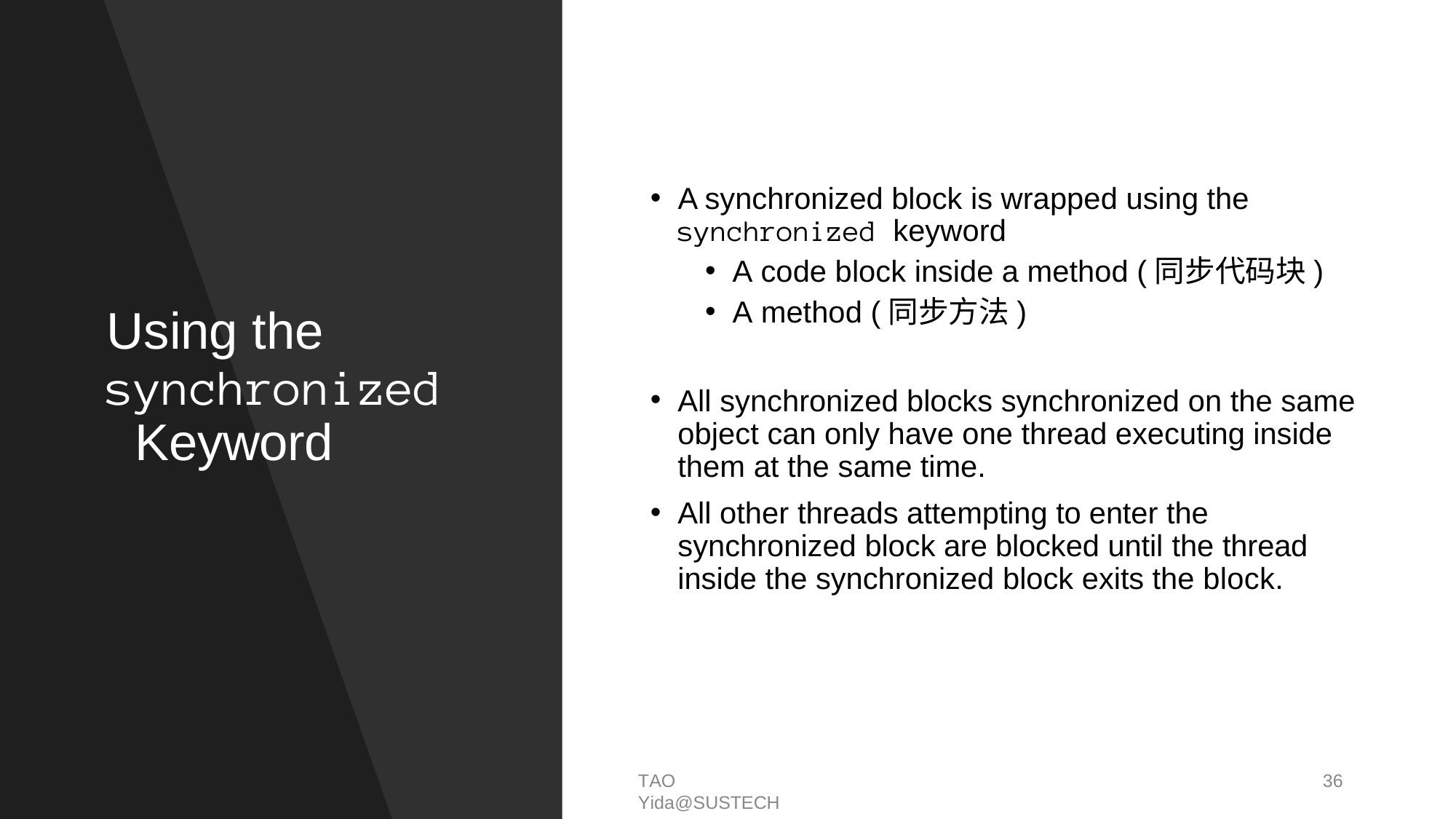

A synchronized block is wrapped using the
# synchronized keyword
A code block inside a method (同步代码块)
A method (同步方法)
Using the  synchronized  Keyword
All synchronized blocks synchronized on the same  object can only have one thread executing inside  them at the same time.
All other threads attempting to enter the  synchronized block are blocked until the thread  inside the synchronized block exits the block.
TAO Yida@SUSTECH
36